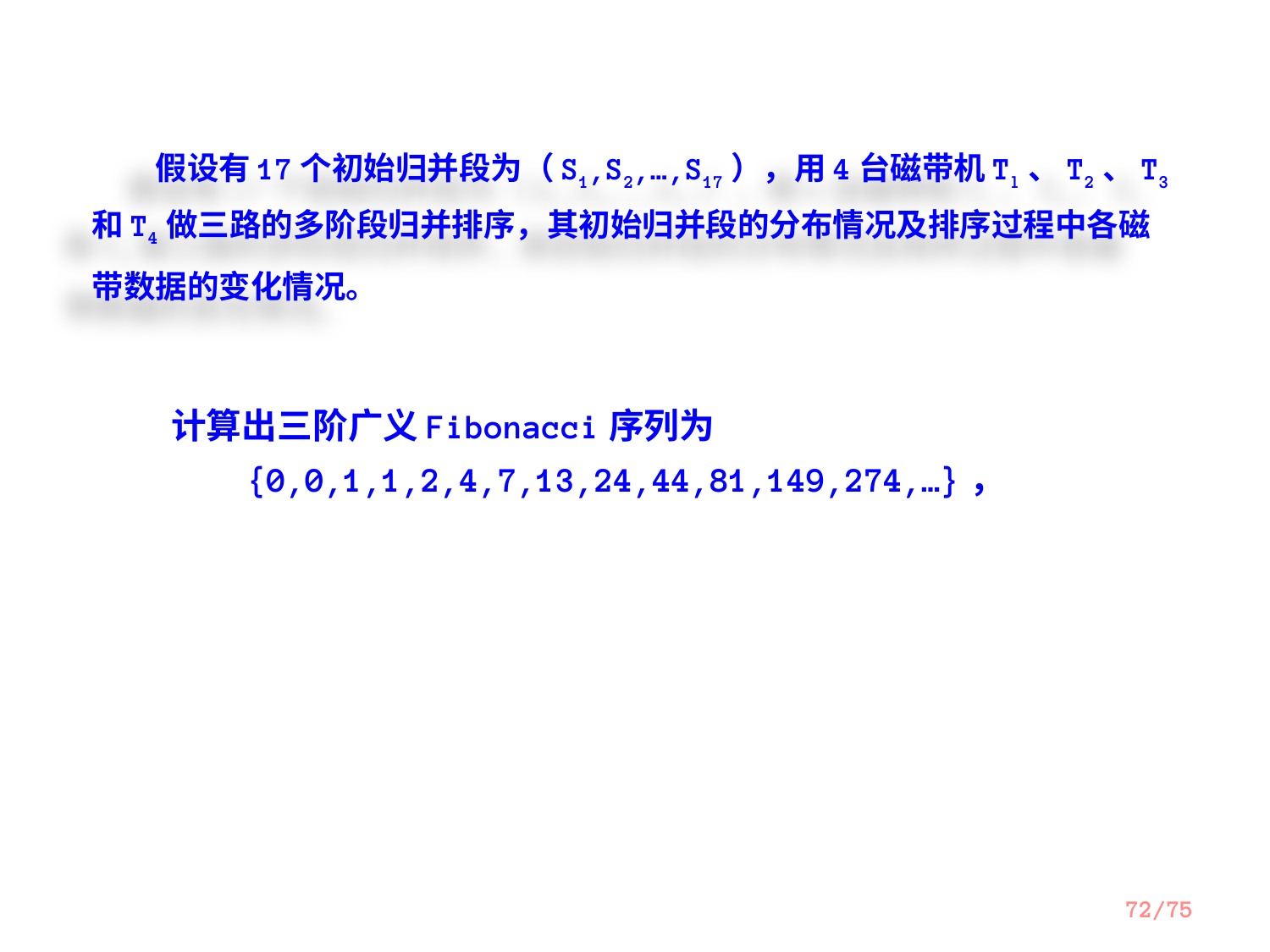

假设有17个初始归并段为（S1,S2,…,S17），用4台磁带机Tl、T2、T3和T4做三路的多阶段归并排序，其初始归并段的分布情况及排序过程中各磁带数据的变化情况。
计算出三阶广义Fibonacci序列为
    {0,0,1,1,2,4,7,13,24,44,81,149,274,…}，
72/75